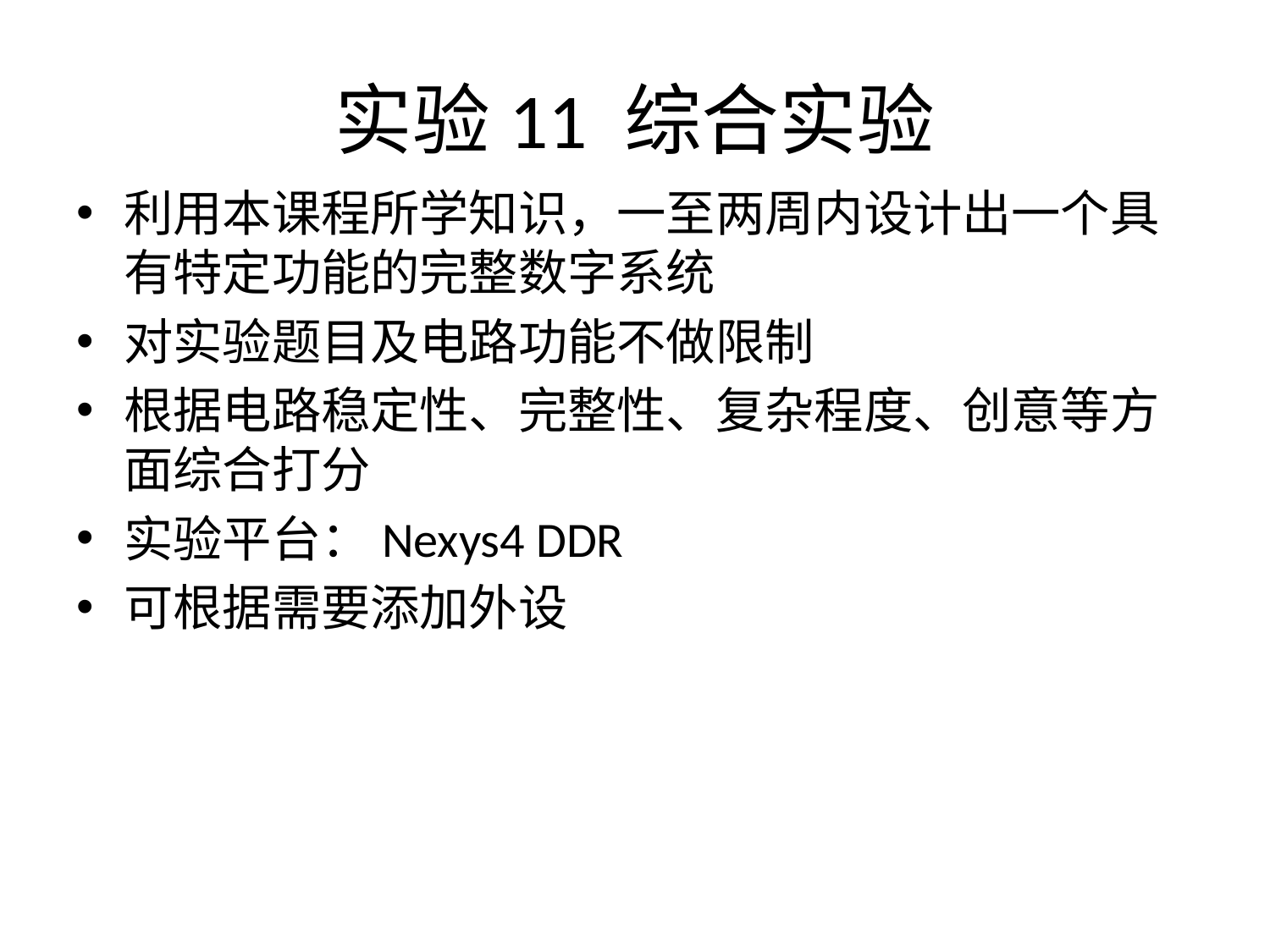

# 实验11 综合实验
利用本课程所学知识，一至两周内设计出一个具有特定功能的完整数字系统
对实验题目及电路功能不做限制
根据电路稳定性、完整性、复杂程度、创意等方面综合打分
实验平台：Nexys4 DDR
可根据需要添加外设